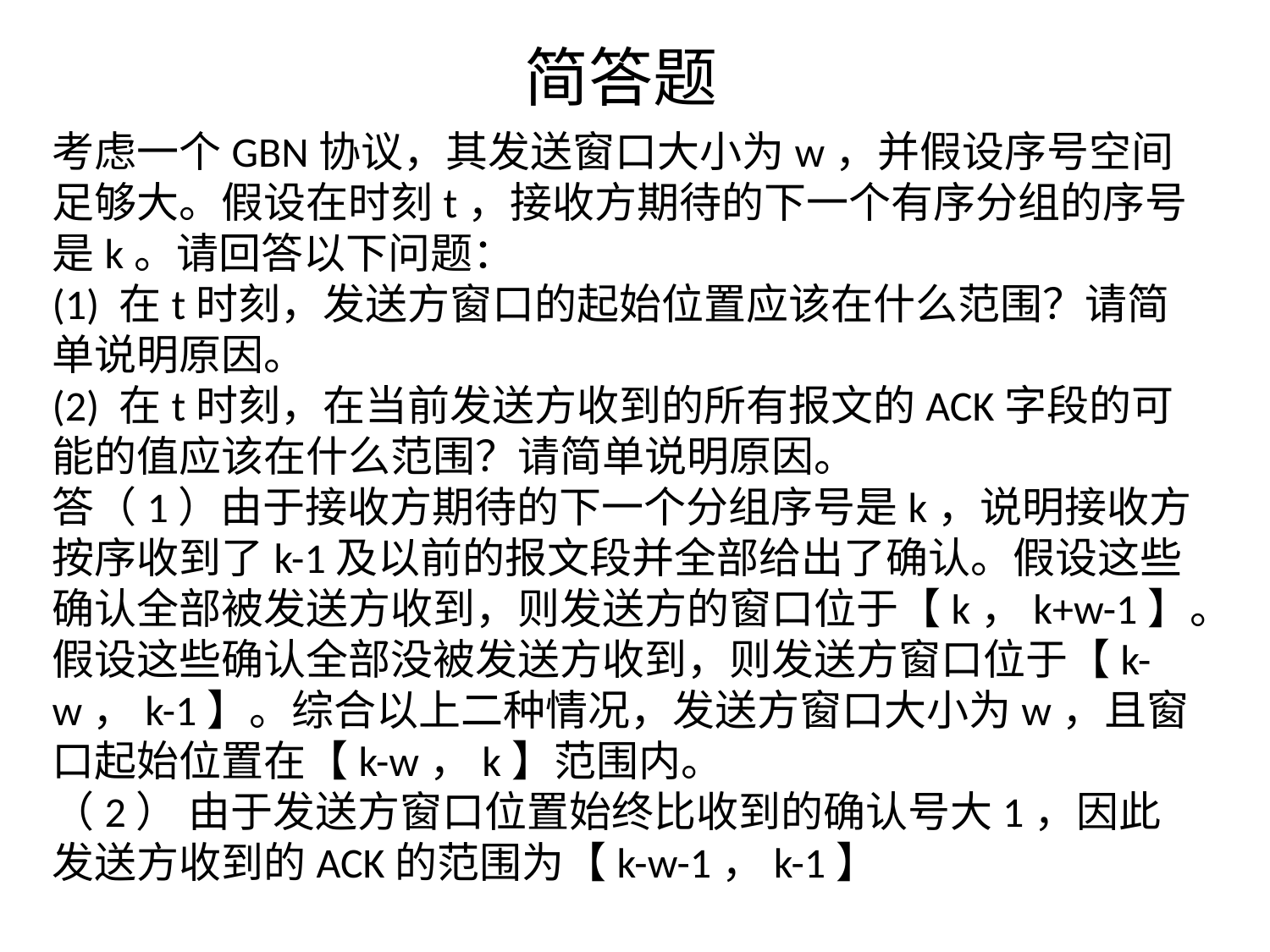

# 简答题
考虑一个GBN协议，其发送窗口大小为w，并假设序号空间足够大。假设在时刻t，接收方期待的下一个有序分组的序号是k。请回答以下问题：
(1) 在t时刻，发送方窗口的起始位置应该在什么范围？请简单说明原因。
(2) 在t时刻，在当前发送方收到的所有报文的ACK字段的可能的值应该在什么范围？请简单说明原因。
答（1）由于接收方期待的下一个分组序号是k，说明接收方按序收到了k-1及以前的报文段并全部给出了确认。假设这些确认全部被发送方收到，则发送方的窗口位于【k，k+w-1】。假设这些确认全部没被发送方收到，则发送方窗口位于【k-w，k-1】。综合以上二种情况，发送方窗口大小为w，且窗口起始位置在【k-w，k】范围内。
（2） 由于发送方窗口位置始终比收到的确认号大1，因此发送方收到的ACK的范围为【k-w-1，k-1】